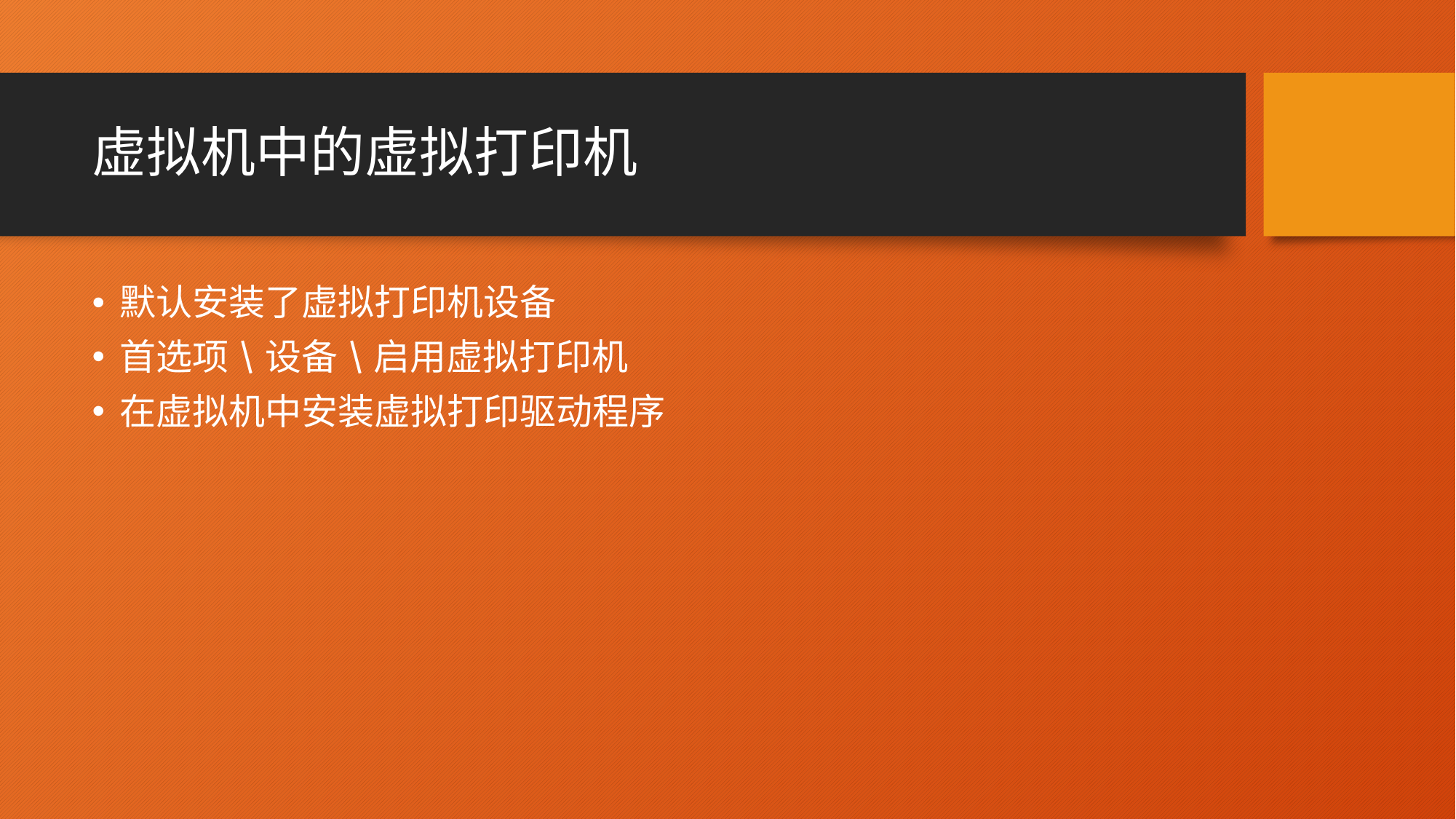

# 虚拟机中的虚拟打印机
默认安装了虚拟打印机设备
首选项\设备\启用虚拟打印机
在虚拟机中安装虚拟打印驱动程序